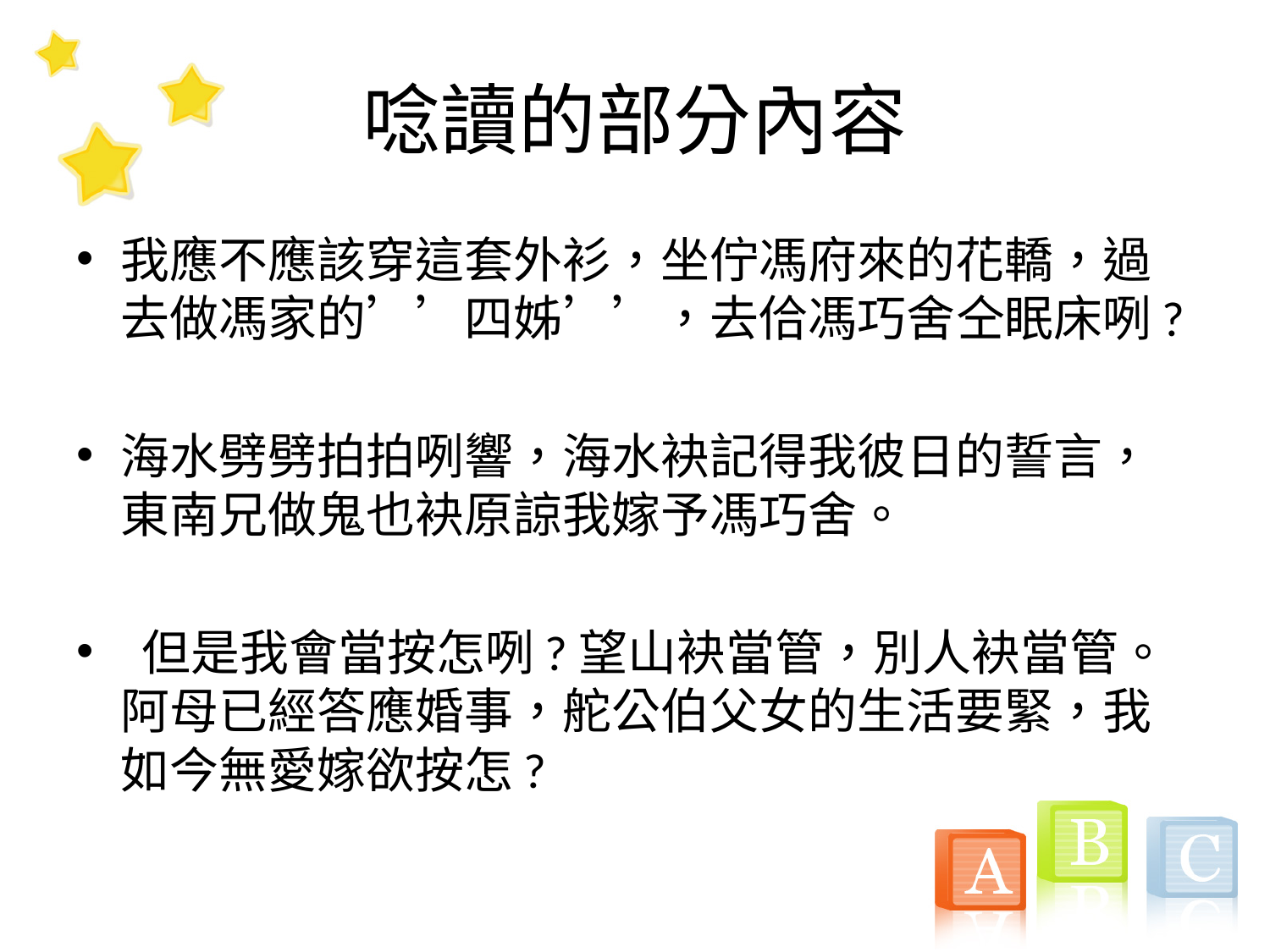

# 唸讀的部分內容
我應不應該穿這套外衫，坐佇馮府來的花轎，過去做馮家的’’四姊’’，去佮馮巧舍仝眠床咧?

海水劈劈拍拍咧響，海水袂記得我彼日的誓言，東南兄做鬼也袂原諒我嫁予馮巧舍。

 但是我會當按怎咧?望山袂當管，別人袂當管。阿母已經答應婚事，舵公伯父女的生活要緊，我如今無愛嫁欲按怎?